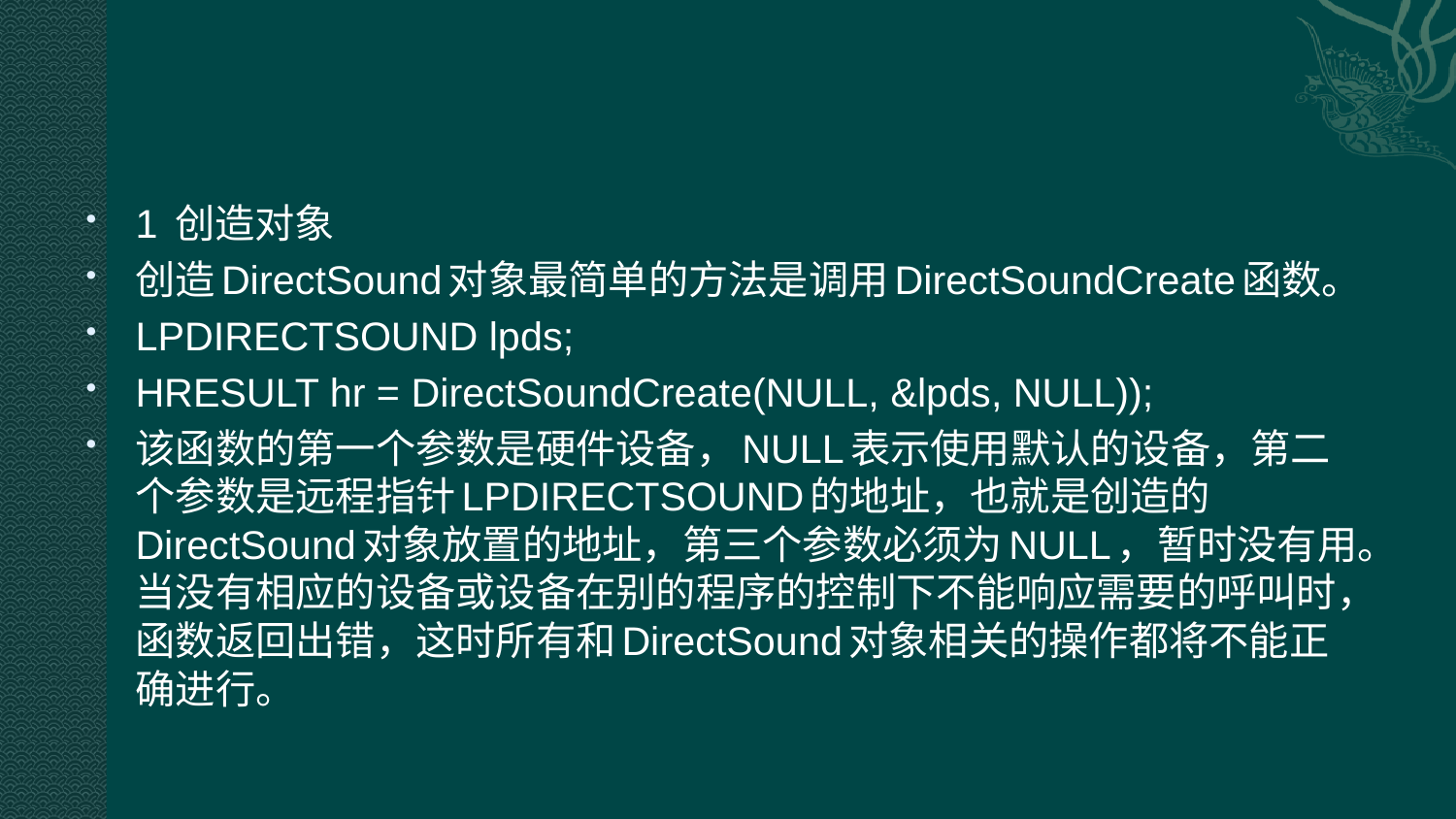

#
1 创造对象
创造DirectSound对象最简单的方法是调用DirectSoundCreate函数。
LPDIRECTSOUND lpds;
HRESULT hr = DirectSoundCreate(NULL, &lpds, NULL));
该函数的第一个参数是硬件设备，NULL表示使用默认的设备，第二个参数是远程指针LPDIRECTSOUND的地址，也就是创造的DirectSound对象放置的地址，第三个参数必须为NULL，暂时没有用。当没有相应的设备或设备在别的程序的控制下不能响应需要的呼叫时，函数返回出错，这时所有和DirectSound对象相关的操作都将不能正确进行。